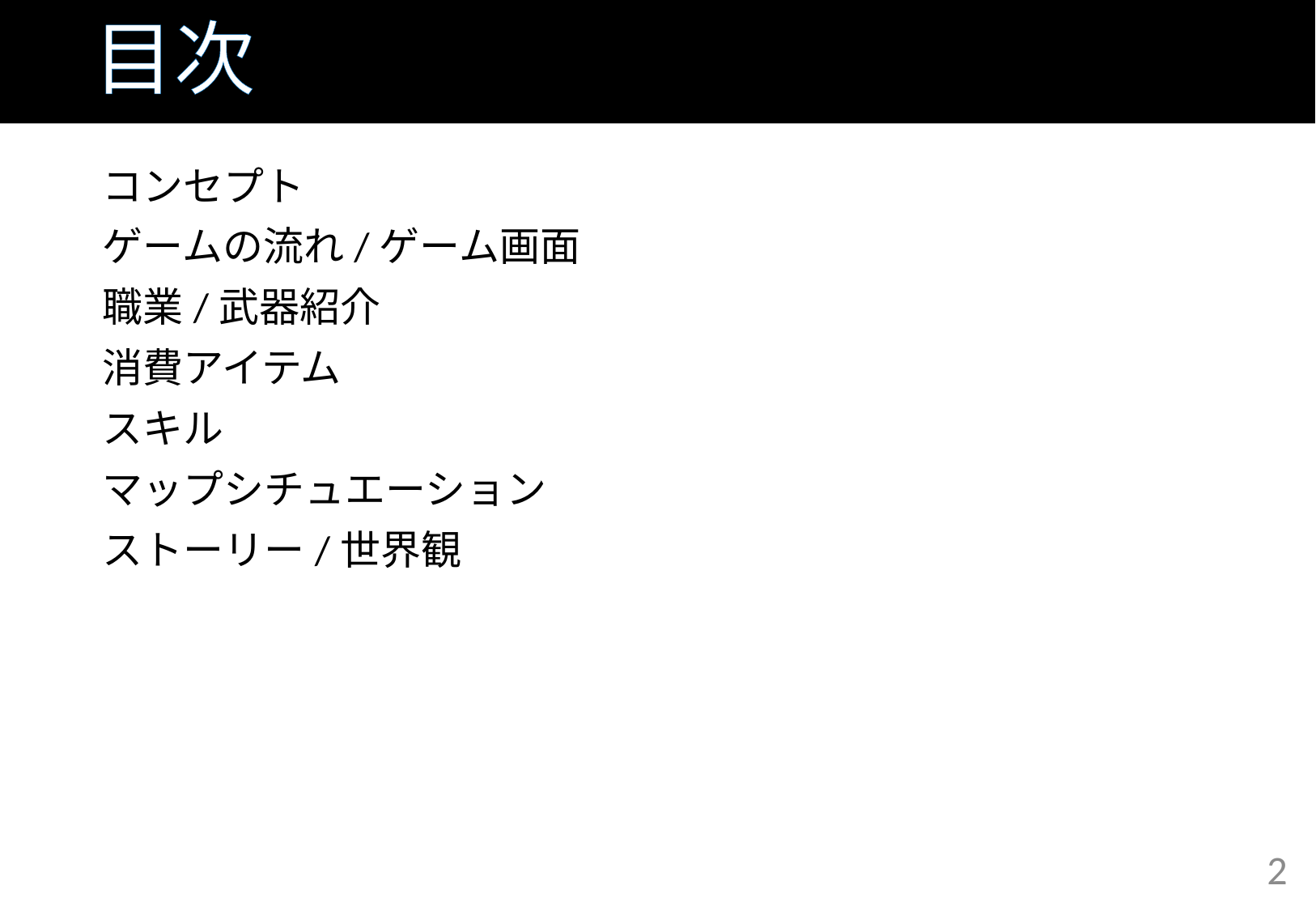

# 目次
コンセプト
ゲームの流れ/ゲーム画面
職業/武器紹介
消費アイテム
スキル
マップシチュエーション
ストーリー/世界観
2